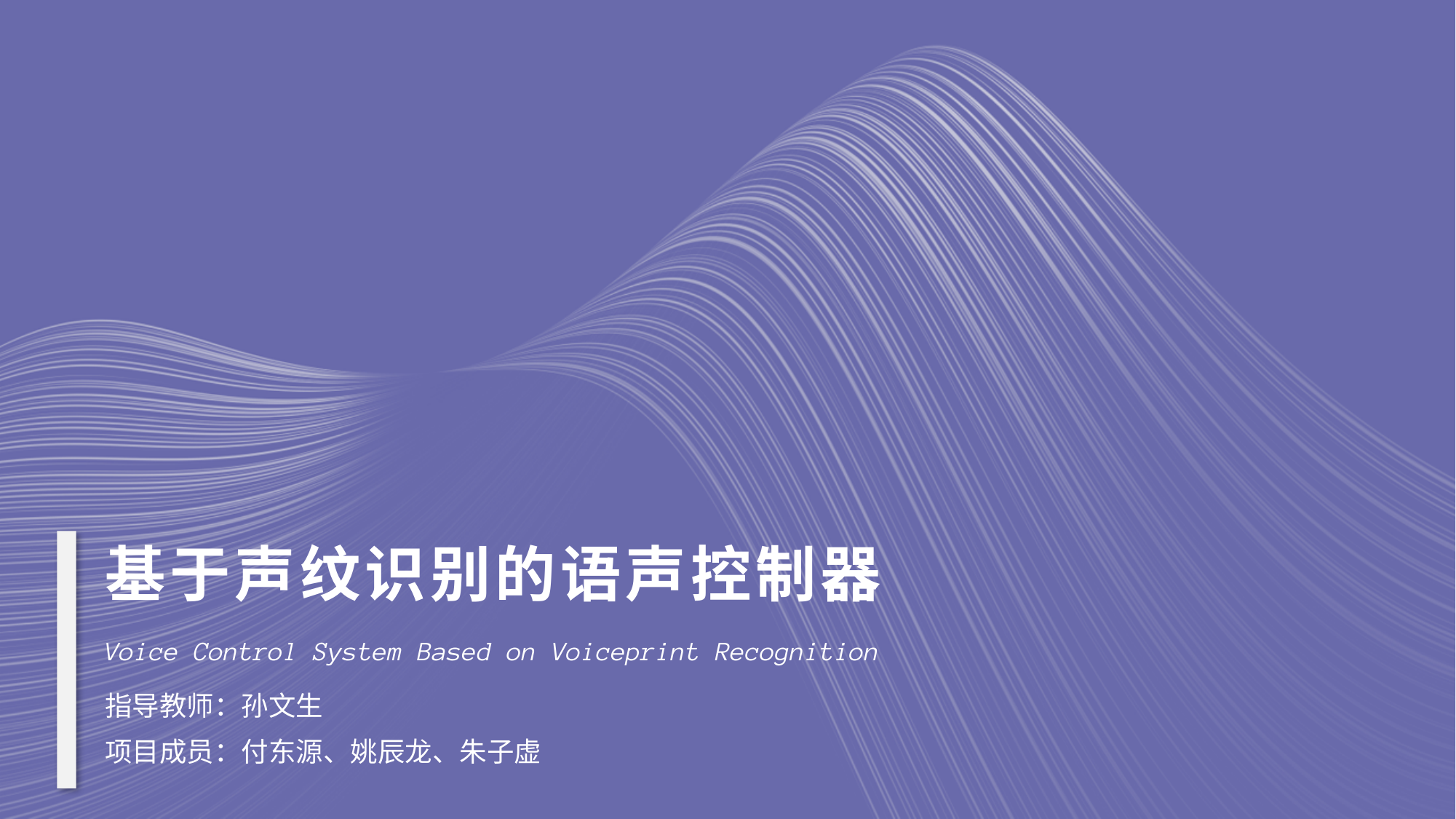

基于声纹识别的语声控制器
Voice Control System Based on Voiceprint Recognition
指导教师：孙文生
项目成员：付东源、姚辰龙、朱子虚